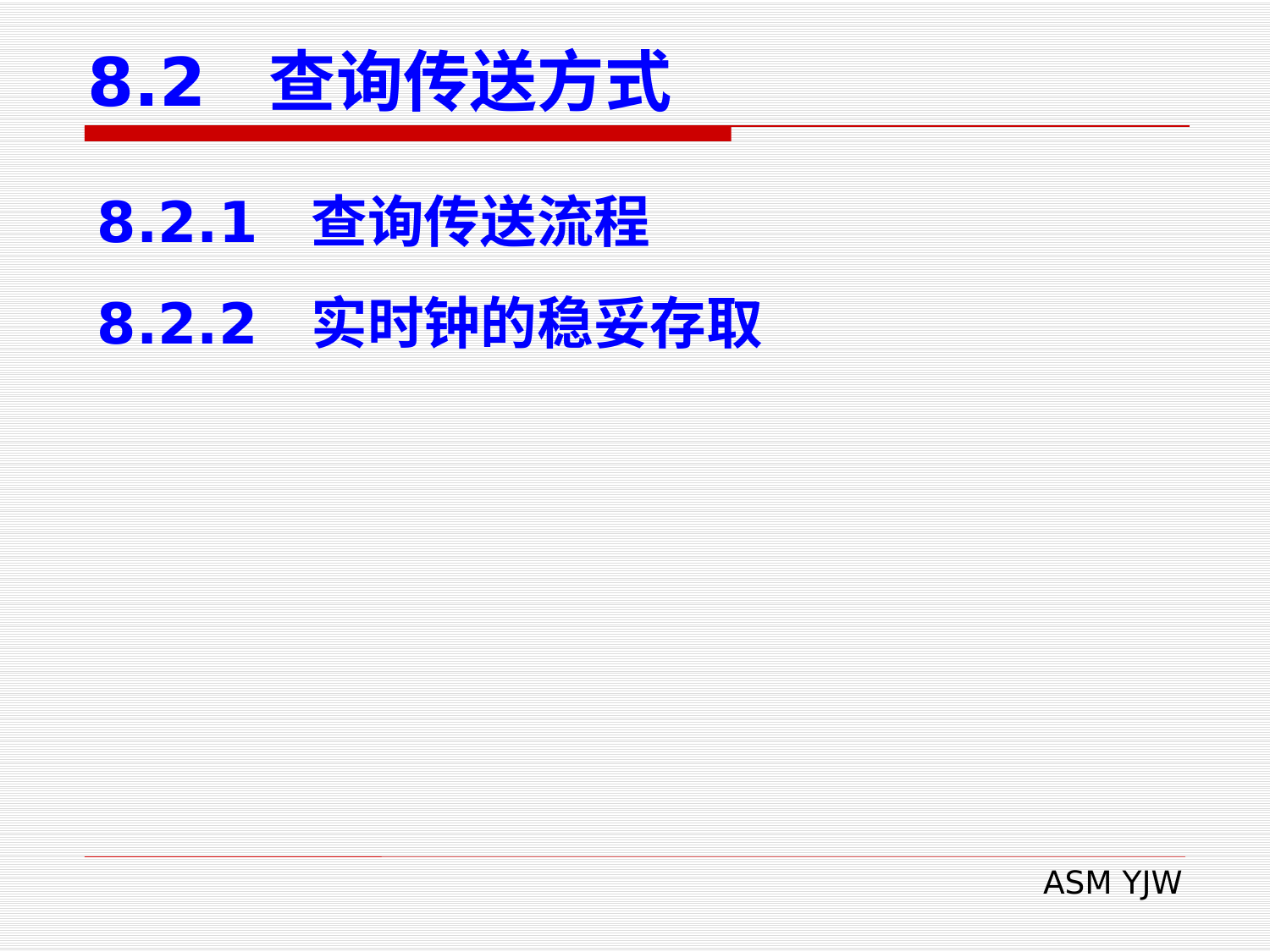

# 8.2  查询传送方式
8.2.1  查询传送流程
8.2.2  实时钟的稳妥存取